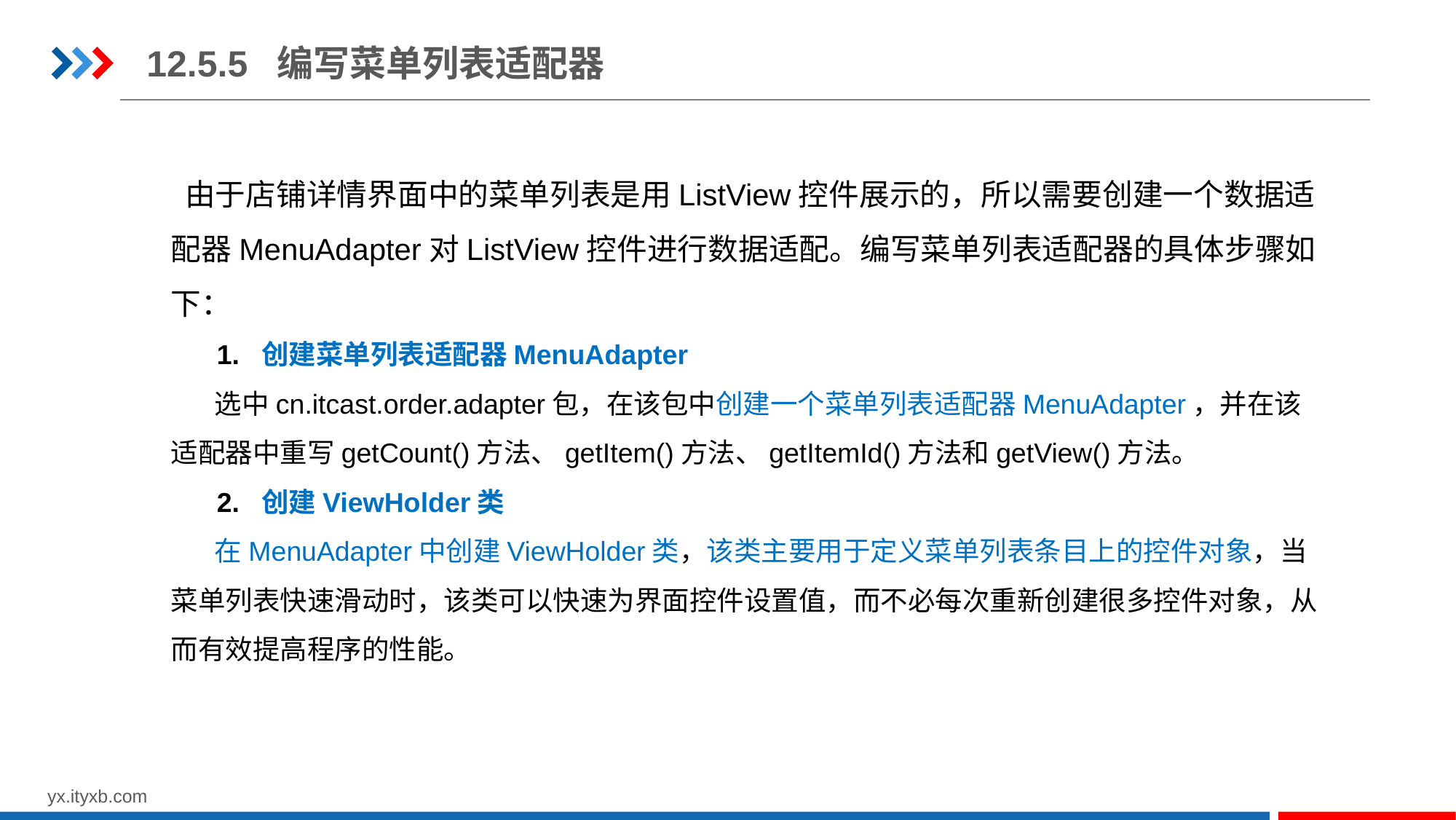

12.5.5  编写菜单列表适配器
 由于店铺详情界面中的菜单列表是用ListView控件展示的，所以需要创建一个数据适配器MenuAdapter对ListView控件进行数据适配。编写菜单列表适配器的具体步骤如下：
      1.  创建菜单列表适配器MenuAdapter
      选中cn.itcast.order.adapter包，在该包中创建一个菜单列表适配器MenuAdapter，并在该适配器中重写getCount()方法、getItem()方法、getItemId()方法和getView()方法。
      2.  创建ViewHolder类
      在MenuAdapter中创建ViewHolder类，该类主要用于定义菜单列表条目上的控件对象，当菜单列表快速滑动时，该类可以快速为界面控件设置值，而不必每次重新创建很多控件对象，从而有效提高程序的性能。